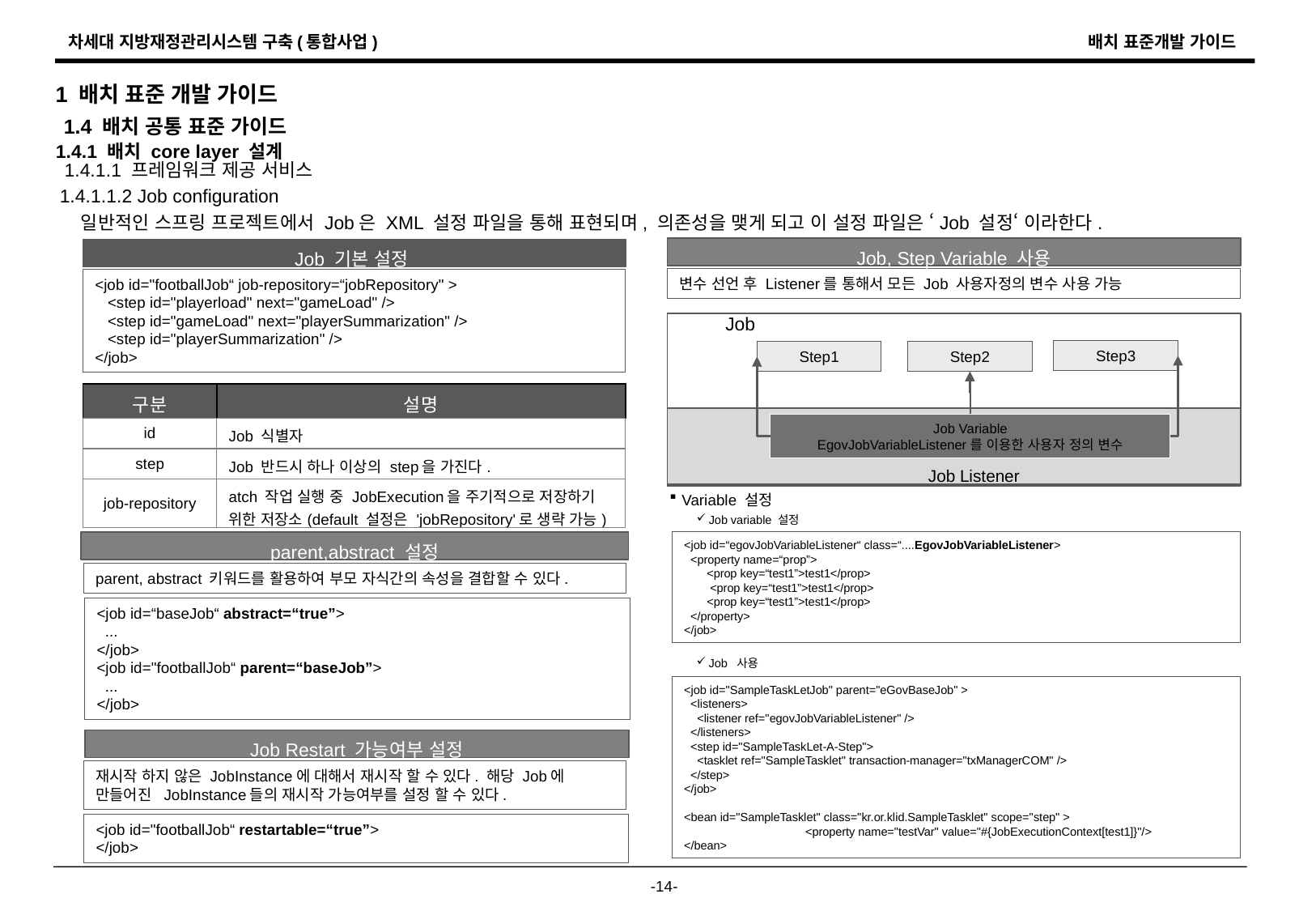

1 배치 표준 개발 가이드
1.4 배치 공통 표준 가이드
1.4.1 배치 core layer 설계
1.4.1.1 프레임워크 제공 서비스
1.4.1.1.2 Job configuration
일반적인 스프링 프로젝트에서 Job은 XML 설정 파일을 통해 표현되며, 의존성을 맺게 되고 이 설정 파일은 ‘Job 설정‘ 이라한다.
Job, Step Variable 사용
Job 기본 설정
변수 선언 후 Listener를 통해서 모든 Job 사용자정의 변수 사용 가능
<job id="footballJob“ job-repository=“jobRepository" >
   <step id="playerload" next="gameLoad" />
   <step id="gameLoad" next="playerSummarization" />
   <step id="playerSummarization" />
</job>
Job

Step3
Step2
Step1
| 구분 | 설명 |
| --- | --- |
| id | Job 식별자 |
| step | Job 반드시 하나 이상의 step을 가진다. |
| job-repository | atch 작업 실행 중 JobExecution을 주기적으로 저장하기 위한 저장소(default 설정은 'jobRepository'로 생략 가능) |

Job Variable
EgovJobVariableListener를 이용한 사용자 정의 변수
Job Listener
Variable 설정
Job variable 설정
parent,abstract 설정
<job id=“egovJobVariableListener“ class=“....EgovJobVariableListener>
  <property name=“prop”>
       <prop key=“test1”>test1</prop>
        <prop key=“test1”>test1</prop>
       <prop key=“test1”>test1</prop>
  </property>
</job>
parent, abstract 키워드를 활용하여 부모 자식간의 속성을 결합할 수 있다.
<job id=“baseJob“ abstract=“true”>
  ...
</job>
<job id="footballJob“ parent=“baseJob”>
  ...
</job>
Job  사용
<job id="SampleTaskLetJob" parent="eGovBaseJob" >
  <listeners>
    <listener ref="egovJobVariableListener" />
  </listeners>
  <step id="SampleTaskLet-A-Step">
    <tasklet ref="SampleTasklet" transaction-manager="txManagerCOM" />
  </step>
</job>

<bean id="SampleTasklet" class="kr.or.klid.SampleTasklet" scope="step" >
	<property name="testVar" value="#{JobExecutionContext[test1]}"/>
</bean>
Job Restart 가능여부 설정
재시작 하지 않은 JobInstance에 대해서 재시작 할 수 있다. 해당 Job에 만들어진  JobInstance들의 재시작 가능여부를 설정 할 수 있다.
<job id="footballJob“ restartable=“true”>
</job>